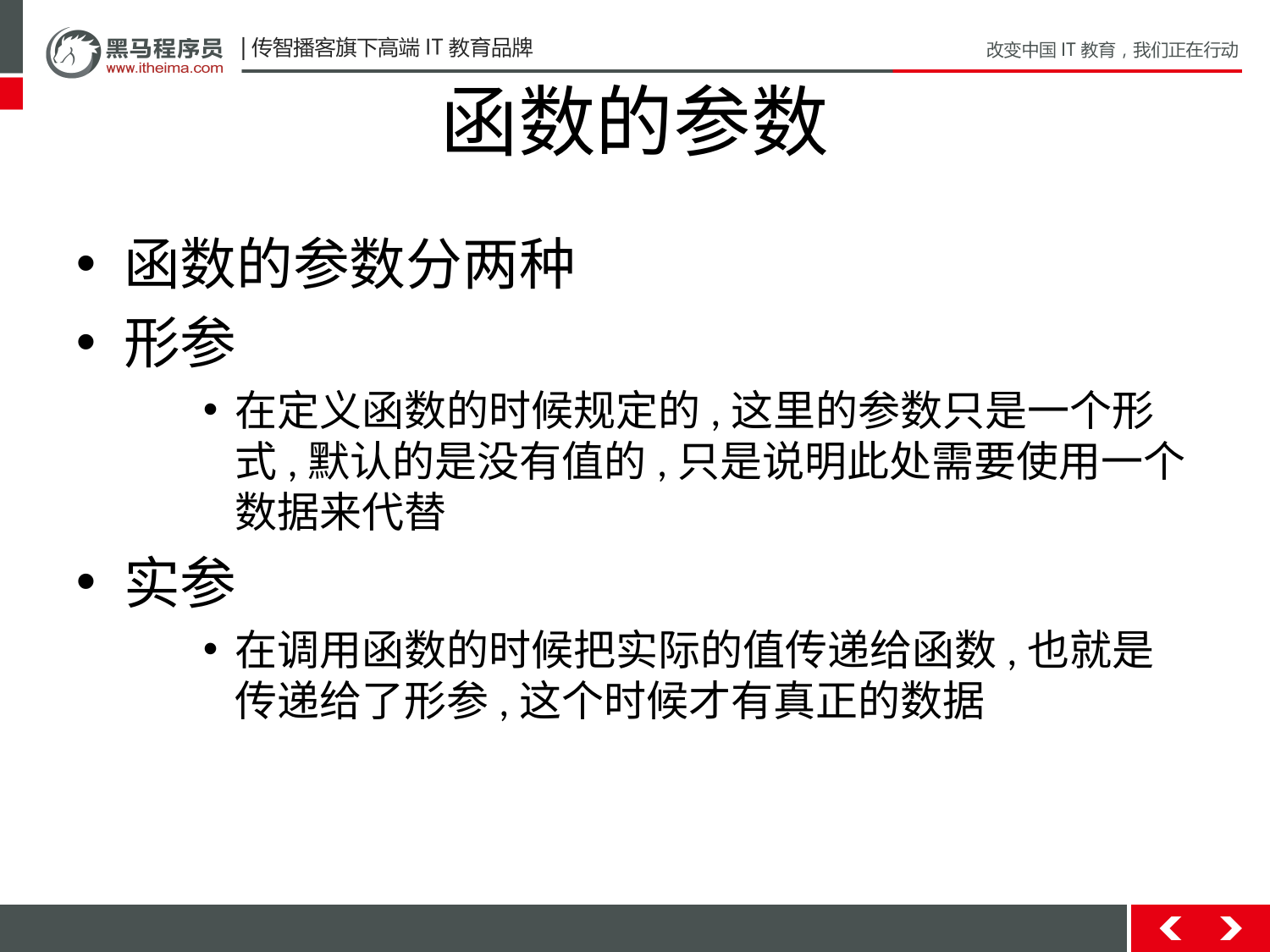

# 函数的参数
函数的参数分两种
形参
在定义函数的时候规定的,这里的参数只是一个形式,默认的是没有值的,只是说明此处需要使用一个数据来代替
实参
在调用函数的时候把实际的值传递给函数,也就是传递给了形参,这个时候才有真正的数据